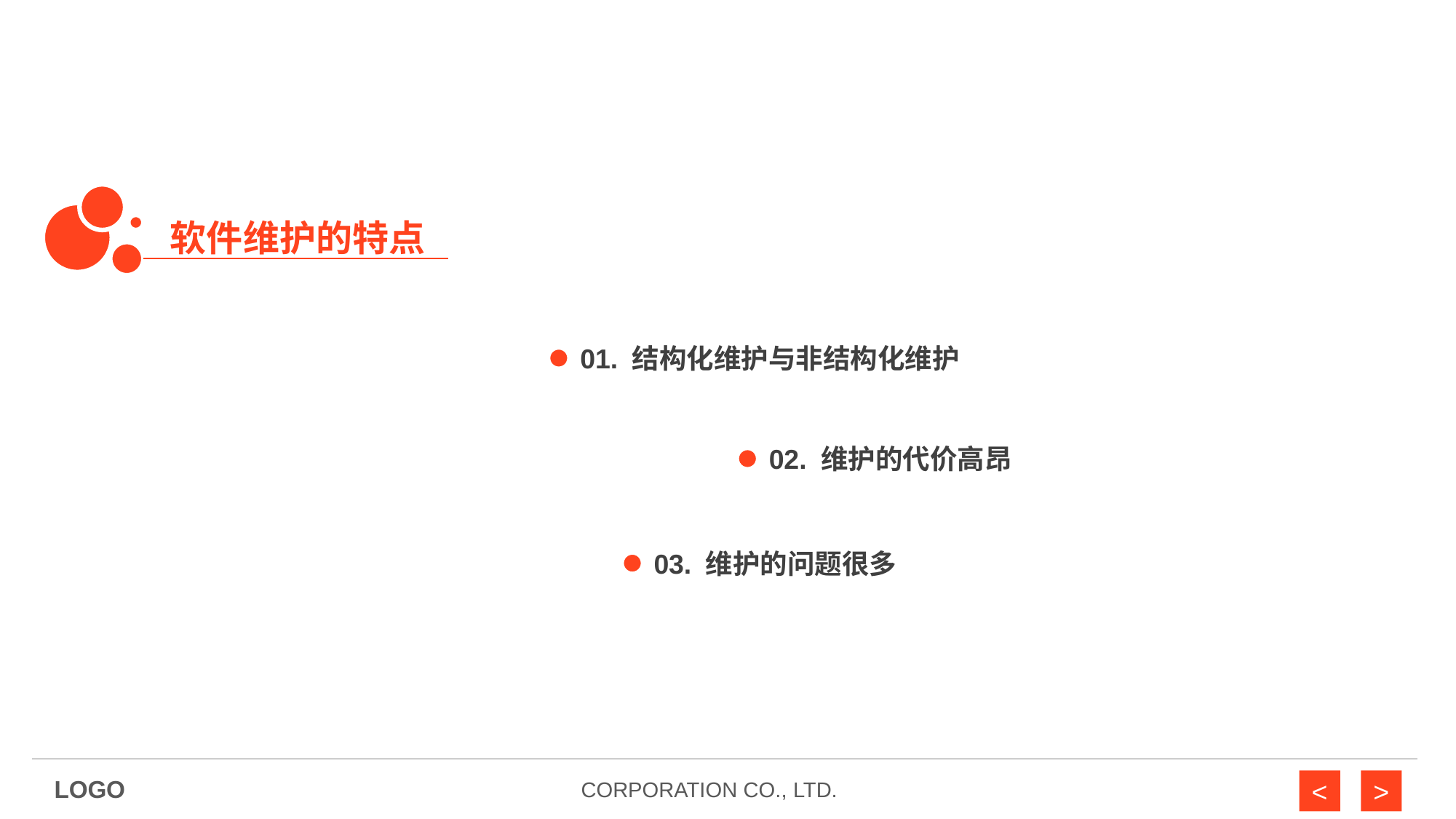

软件维护的特点

01. 结构化维护与非结构化维护

02. 维护的代价高昂

03. 维护的问题很多